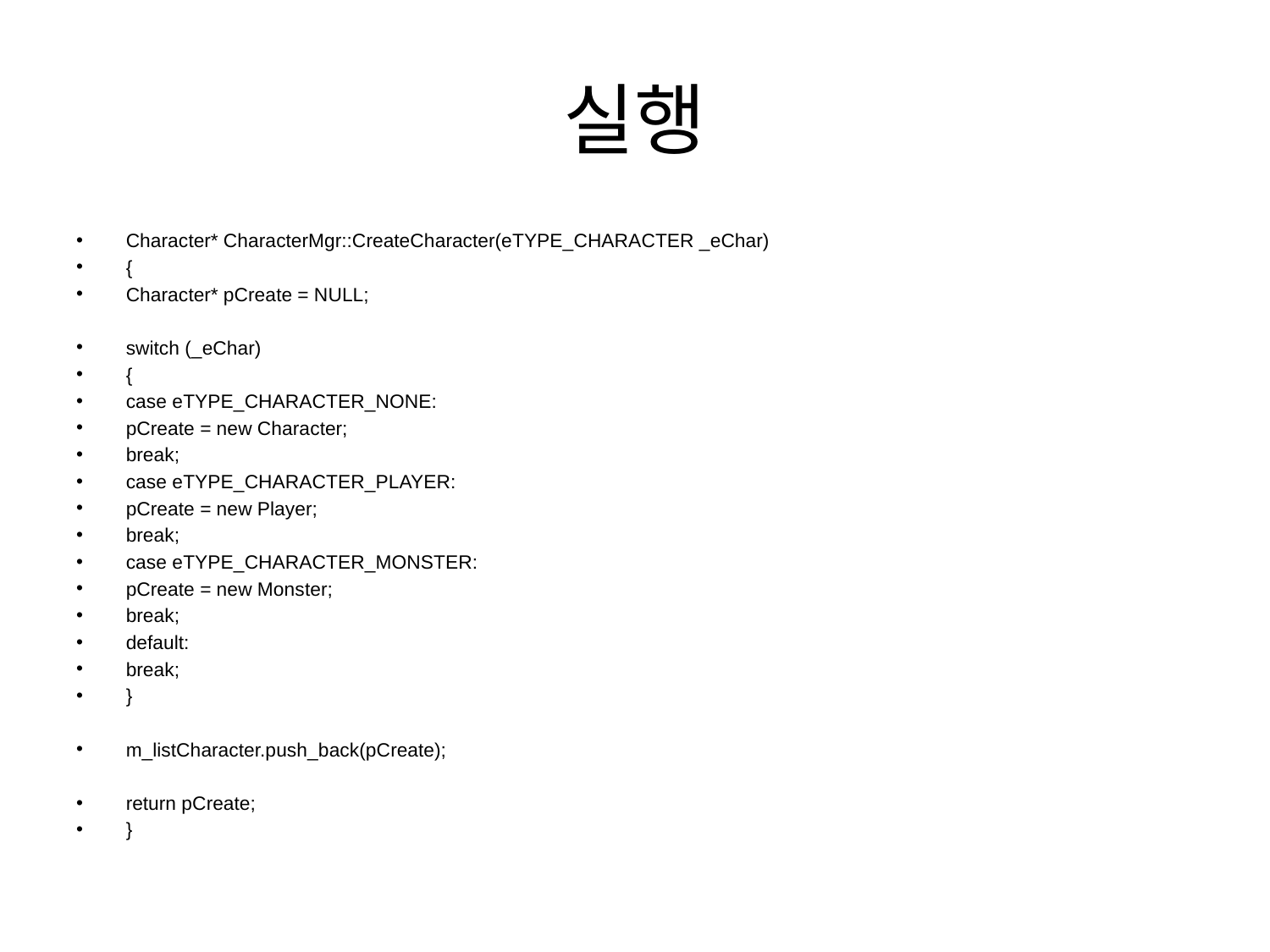

# 실행
Character* CharacterMgr::CreateCharacter(eTYPE_CHARACTER _eChar)
{
Character* pCreate = NULL;

switch (_eChar)
{
case eTYPE_CHARACTER_NONE:
pCreate = new Character;
break;
case eTYPE_CHARACTER_PLAYER:
pCreate = new Player;
break;
case eTYPE_CHARACTER_MONSTER:
pCreate = new Monster;
break;
default:
break;
}

m_listCharacter.push_back(pCreate);

return pCreate;
}